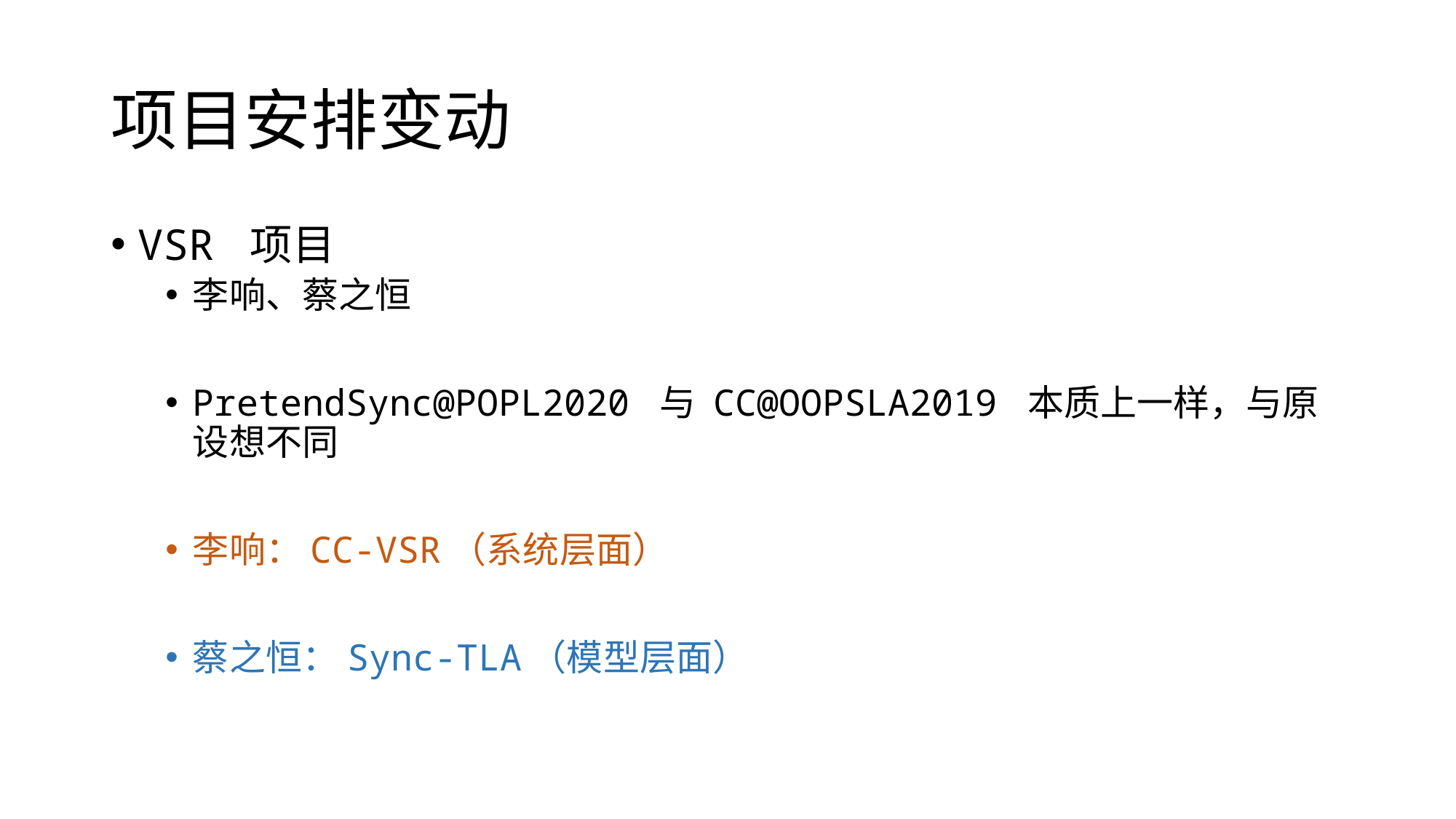

# 项目安排变动
VSR 项目
李响、蔡之恒

PretendSync@POPL2020 与 CC@OOPSLA2019 本质上一样，与原设想不同

李响：CC-VSR（系统层面）

蔡之恒：Sync-TLA（模型层面）